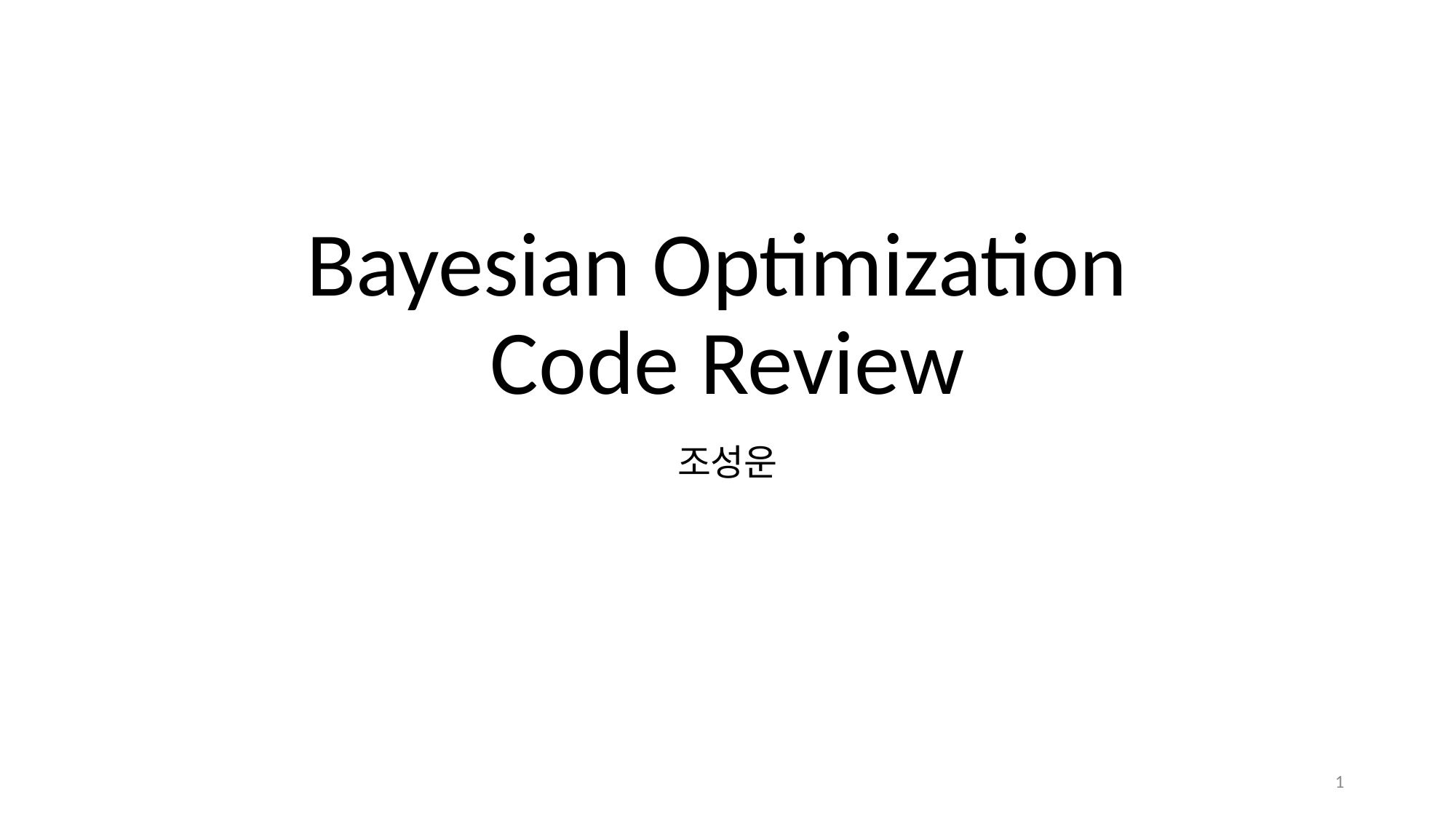

# Bayesian Optimization Code Review
조성운
1